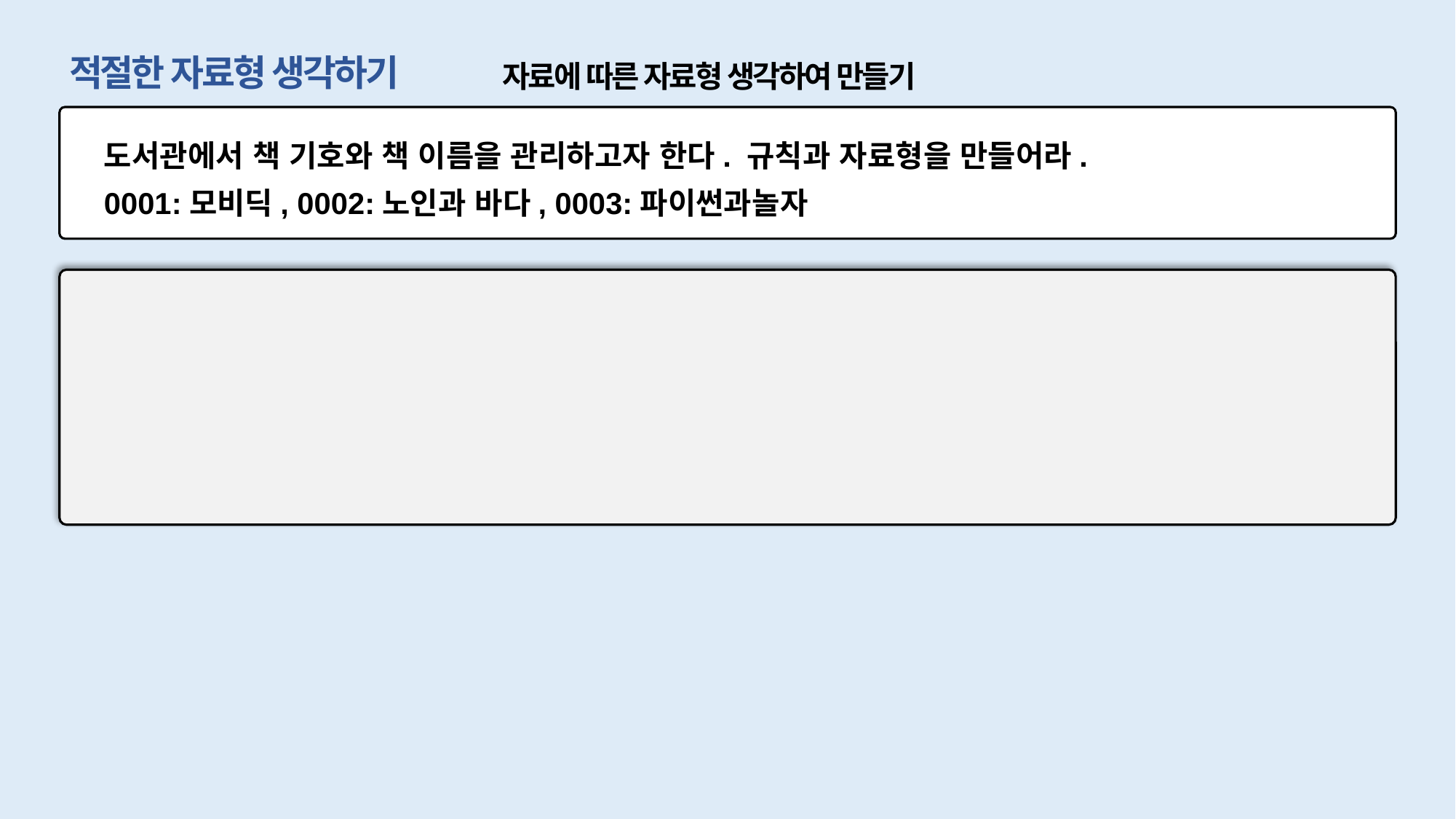

적절한 자료형 생각하기
자료에 따른 자료형 생각하여 만들기
도서관에서 책 기호와 책 이름을 관리하고자 한다. 규칙과 자료형을 만들어라.
0001:모비딕, 0002:노인과 바다, 0003:파이썬과놀자